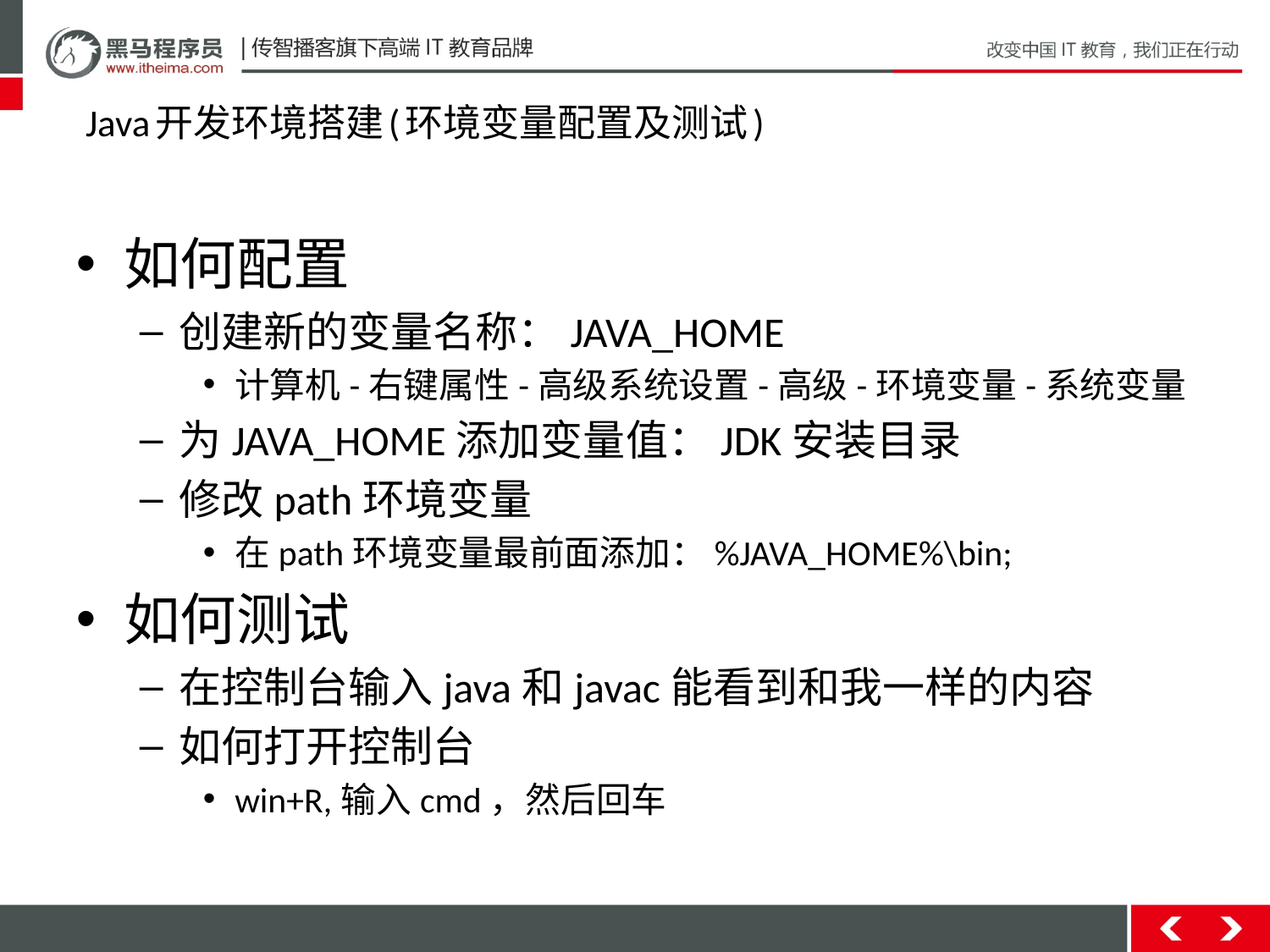

# Java开发环境搭建(环境变量配置及测试)
如何配置
创建新的变量名称：JAVA_HOME
计算机-右键属性-高级系统设置-高级-环境变量-系统变量
为JAVA_HOME添加变量值：JDK安装目录
修改path环境变量
在path环境变量最前面添加：%JAVA_HOME%\bin;
如何测试
在控制台输入java和javac能看到和我一样的内容
如何打开控制台
win+R,输入cmd，然后回车